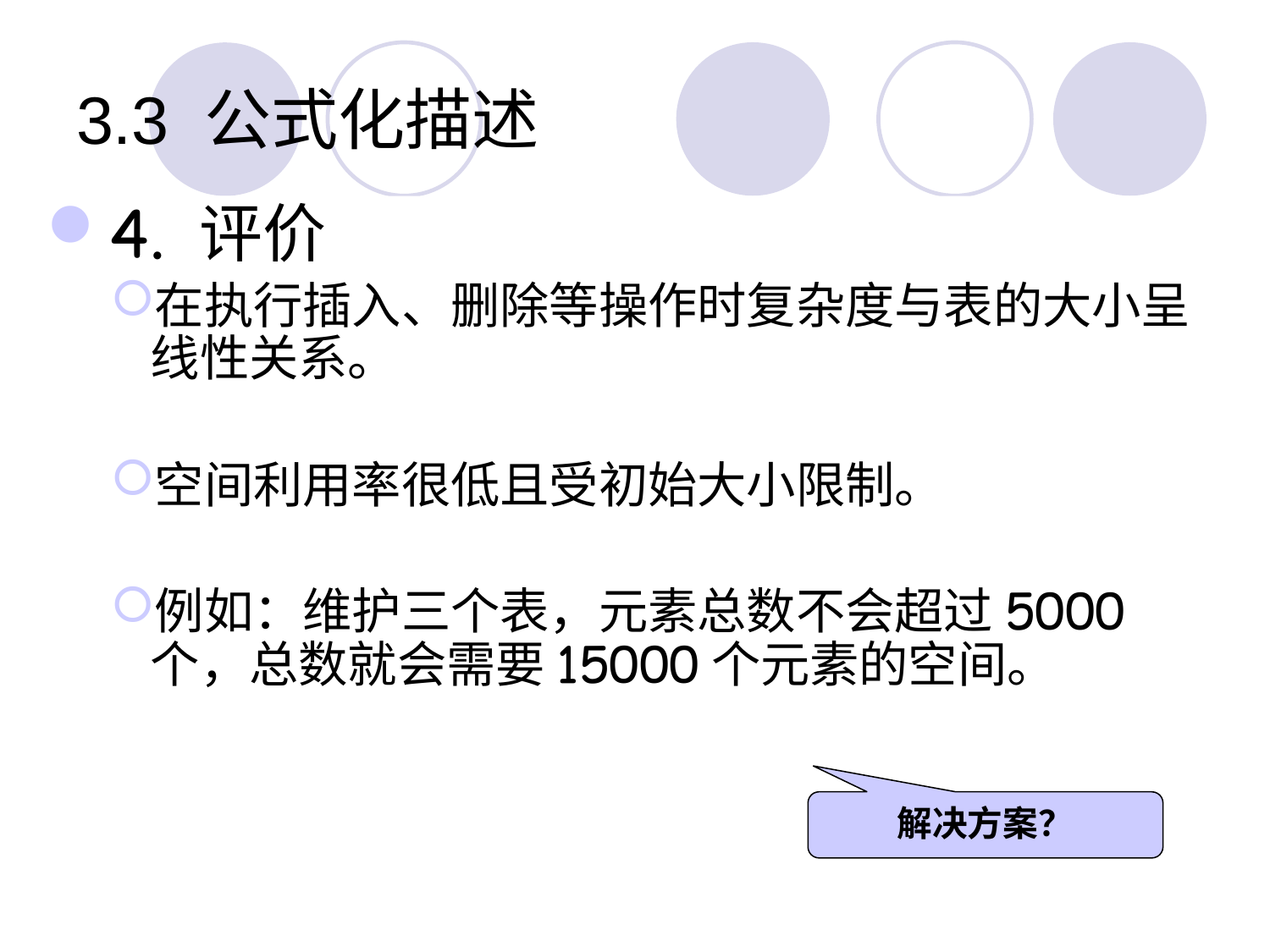

# 3.3 公式化描述
4. 评价
在执行插入、删除等操作时复杂度与表的大小呈线性关系。

空间利用率很低且受初始大小限制。

例如：维护三个表，元素总数不会超过5000个，总数就会需要15000个元素的空间。
解决方案？

19